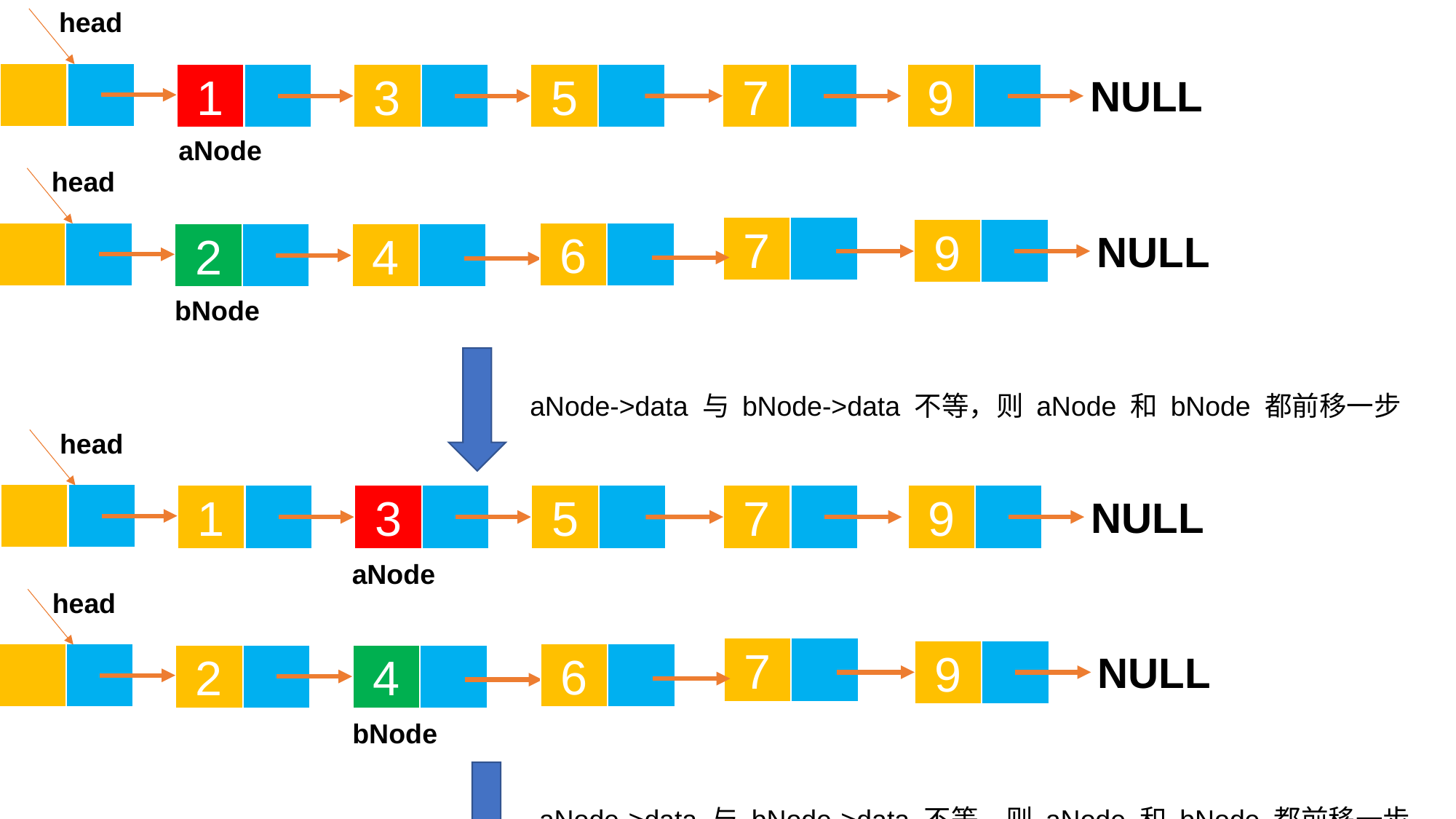

head

链表 A
1

3

5

7

9

NULL
aNode
head
7

9

NULL

6

2

4

链表 B
bNode

aNode->data 与 bNode->data 不等，则 aNode 和 bNode 都前移一步
head
链表 A

1

3

5

7

9

NULL
aNode
head
7

9

NULL

6

2

4

链表 B
bNode

aNode->data 与 bNode->data 不等，则 aNode 和 bNode 都前移一步
head
链表 A

1

3

5

7

9

NULL
aNode
head
7

9

NULL

6

2

4

链表 B
bNode

aNode->data 与 bNode->data 不等，则 aNode 和 bNode 都前移一步
head
链表 A

1

3

5

7

9

NULL
aNode
head
7

9

NULL

6

2

4

链表 B
bNode

aNode->data 等于 bNode->data，所以找到公共节点